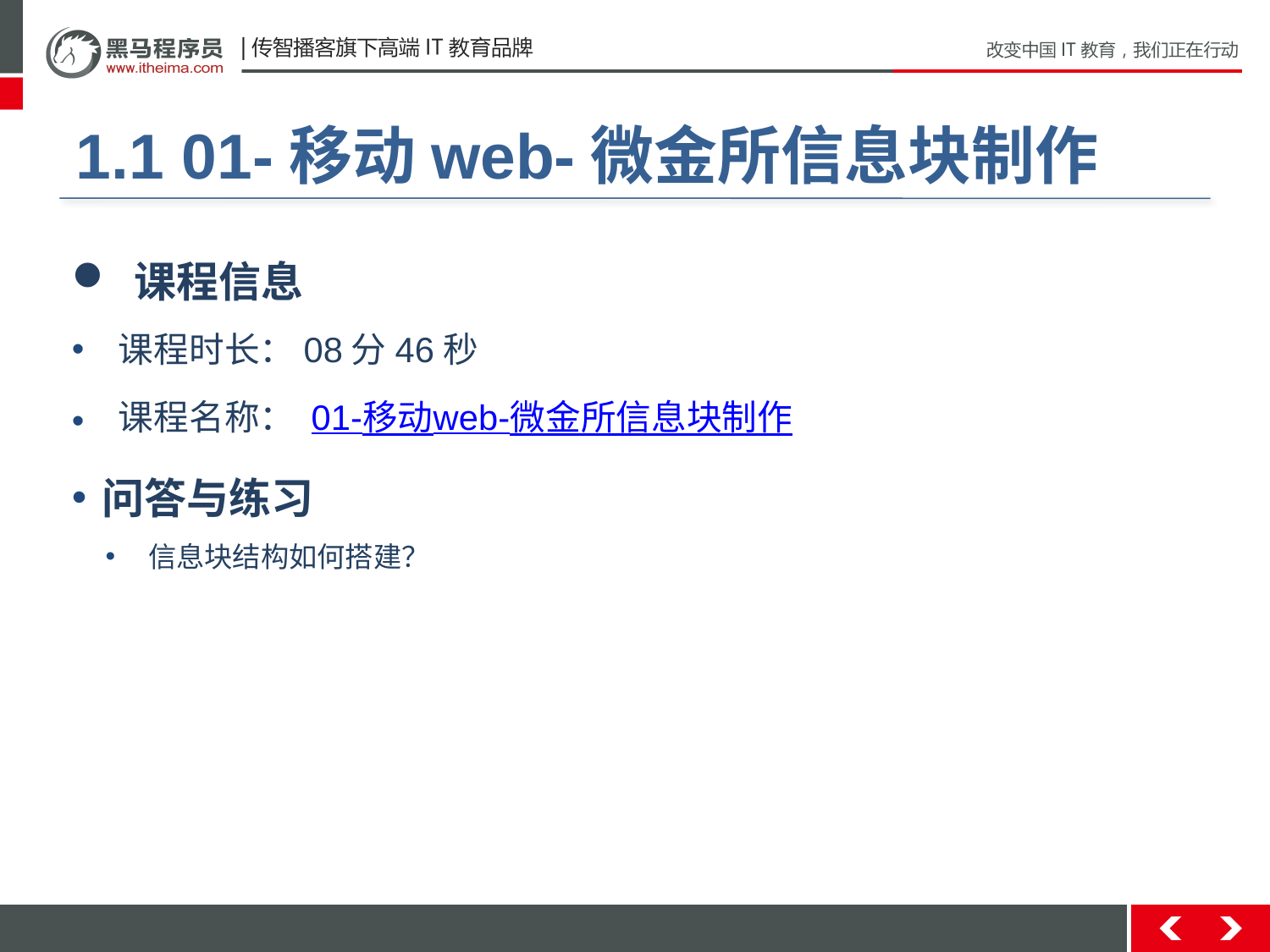

#
1.1 01-移动web-微金所信息块制作
 课程信息
 课程时长：08分46秒
 课程名称： 01-移动web-微金所信息块制作
问答与练习
 信息块结构如何搭建？